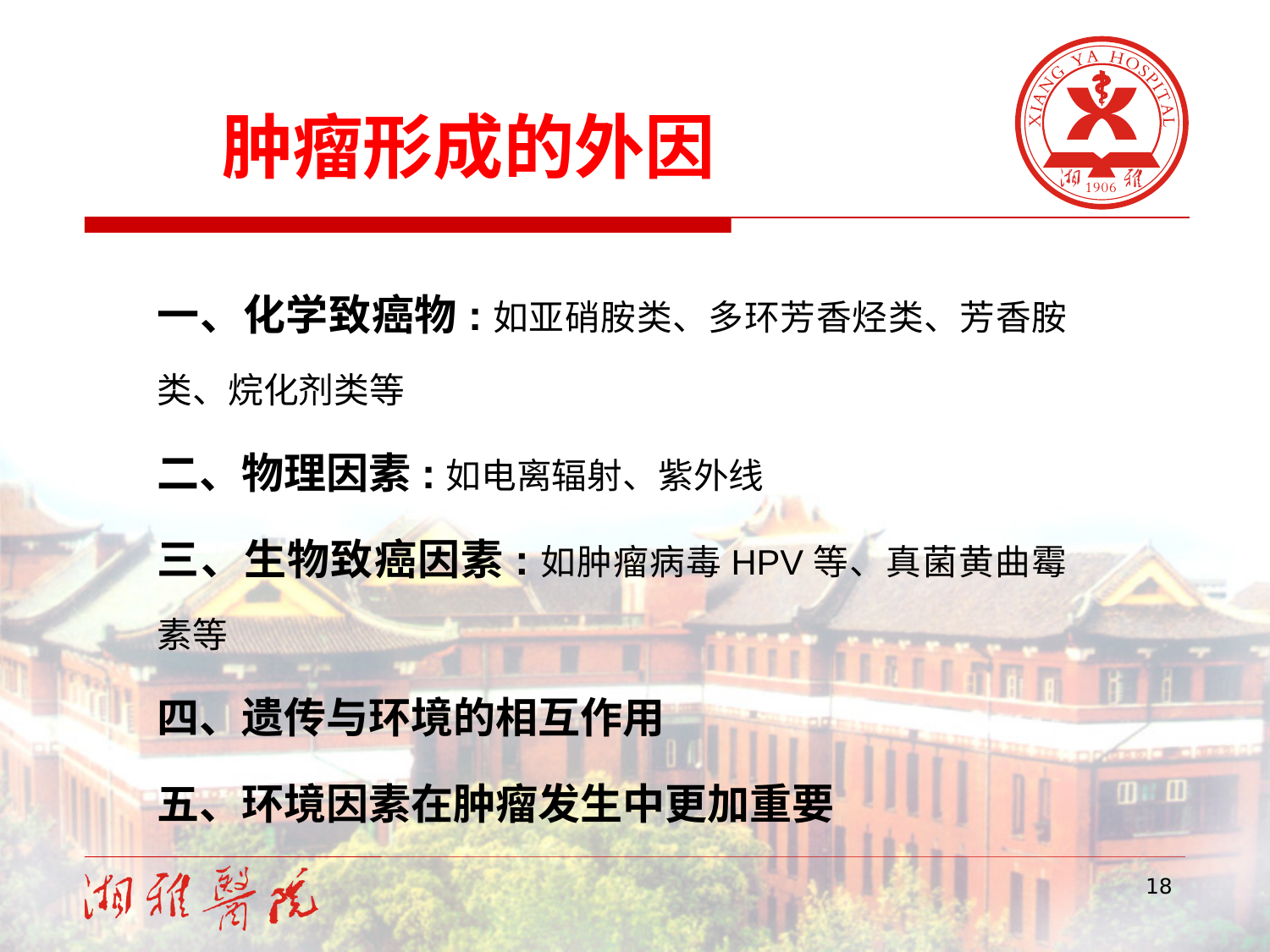

肿瘤形成的外因
一、化学致癌物:如亚硝胺类、多环芳香烃类、芳香胺类、烷化剂类等
二、物理因素:如电离辐射、紫外线
三、生物致癌因素:如肿瘤病毒HPV等、真菌黄曲霉素等
四、遗传与环境的相互作用
五、环境因素在肿瘤发生中更加重要
18